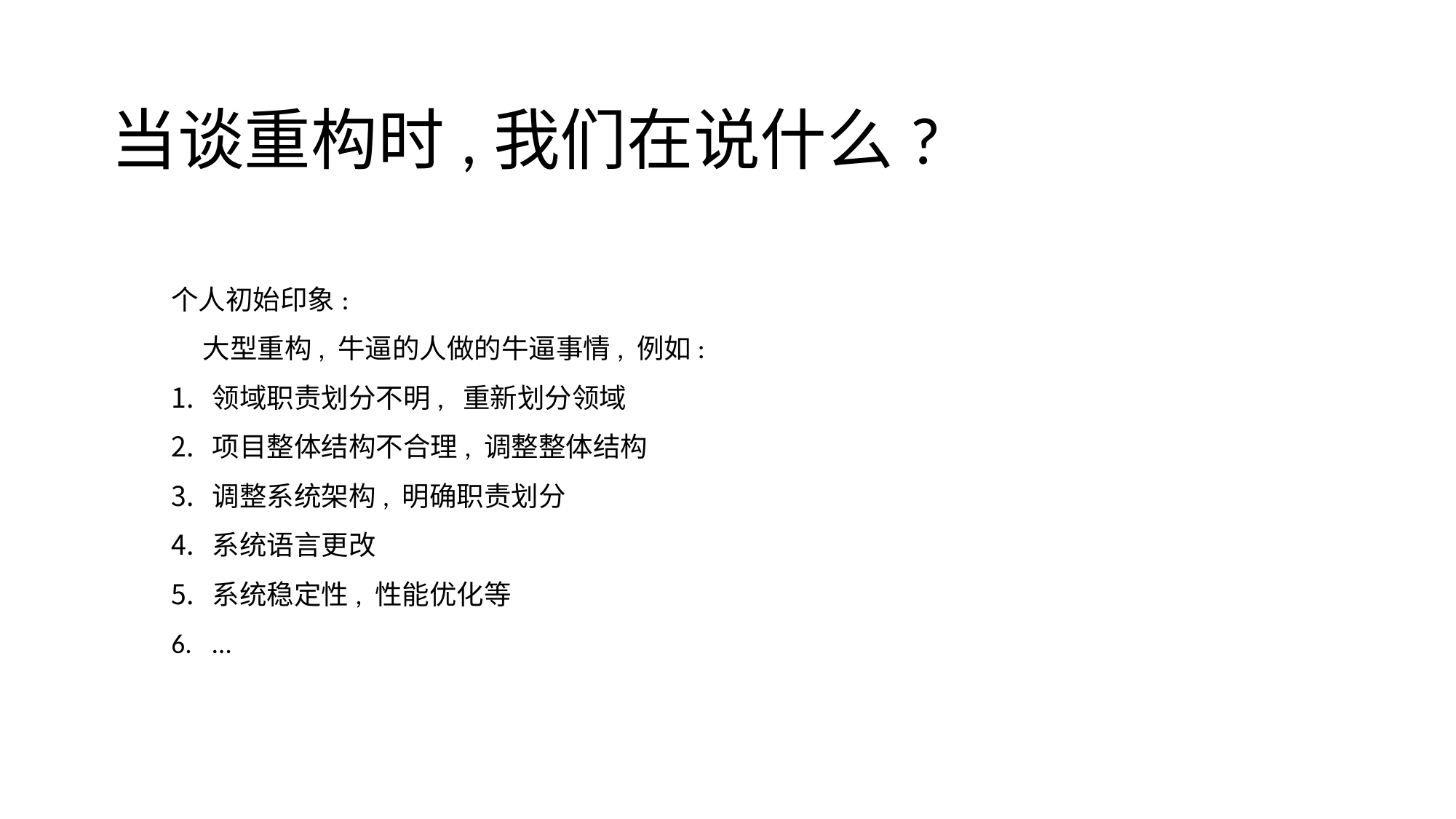

# 当谈重构时,我们在说什么?
个人初始印象:
    大型重构, 牛逼的人做的牛逼事情, 例如:
领域职责划分不明,  重新划分领域
项目整体结构不合理, 调整整体结构
调整系统架构, 明确职责划分
系统语言更改
系统稳定性, 性能优化等
…